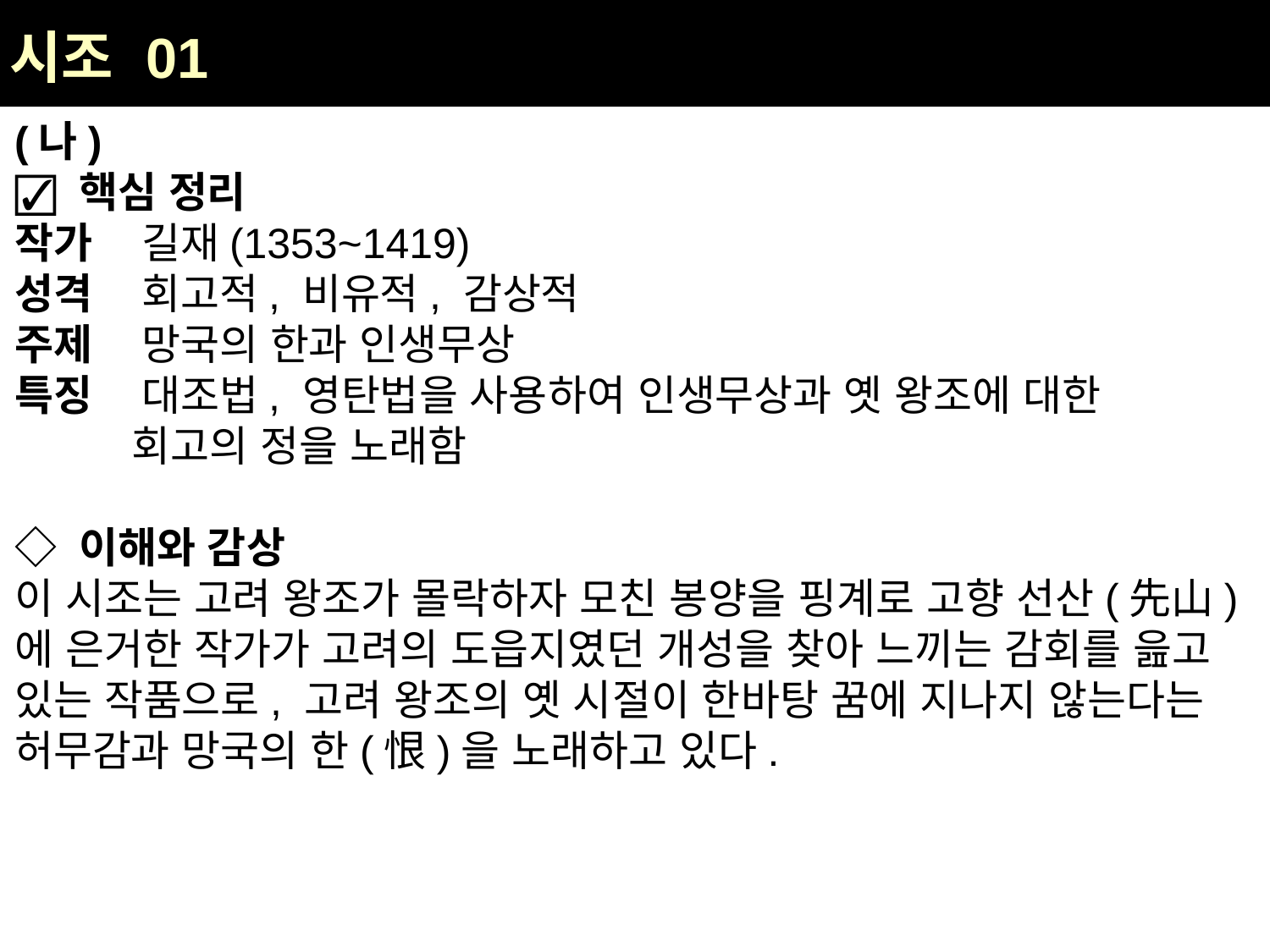

| 시조 01 |
| --- |
(나)
☑ 핵심 정리
작가	길재(1353~1419)
성격	회고적, 비유적, 감상적
주제	망국의 한과 인생무상
특징	대조법, 영탄법을 사용하여 인생무상과 옛 왕조에 대한
         회고의 정을 노래함

◇ 이해와 감상
이 시조는 고려 왕조가 몰락하자 모친 봉양을 핑계로 고향 선산(先山)에 은거한 작가가 고려의 도읍지였던 개성을 찾아 느끼는 감회를 읊고 있는 작품으로, 고려 왕조의 옛 시절이 한바탕 꿈에 지나지 않는다는 허무감과 망국의 한(恨)을 노래하고 있다.